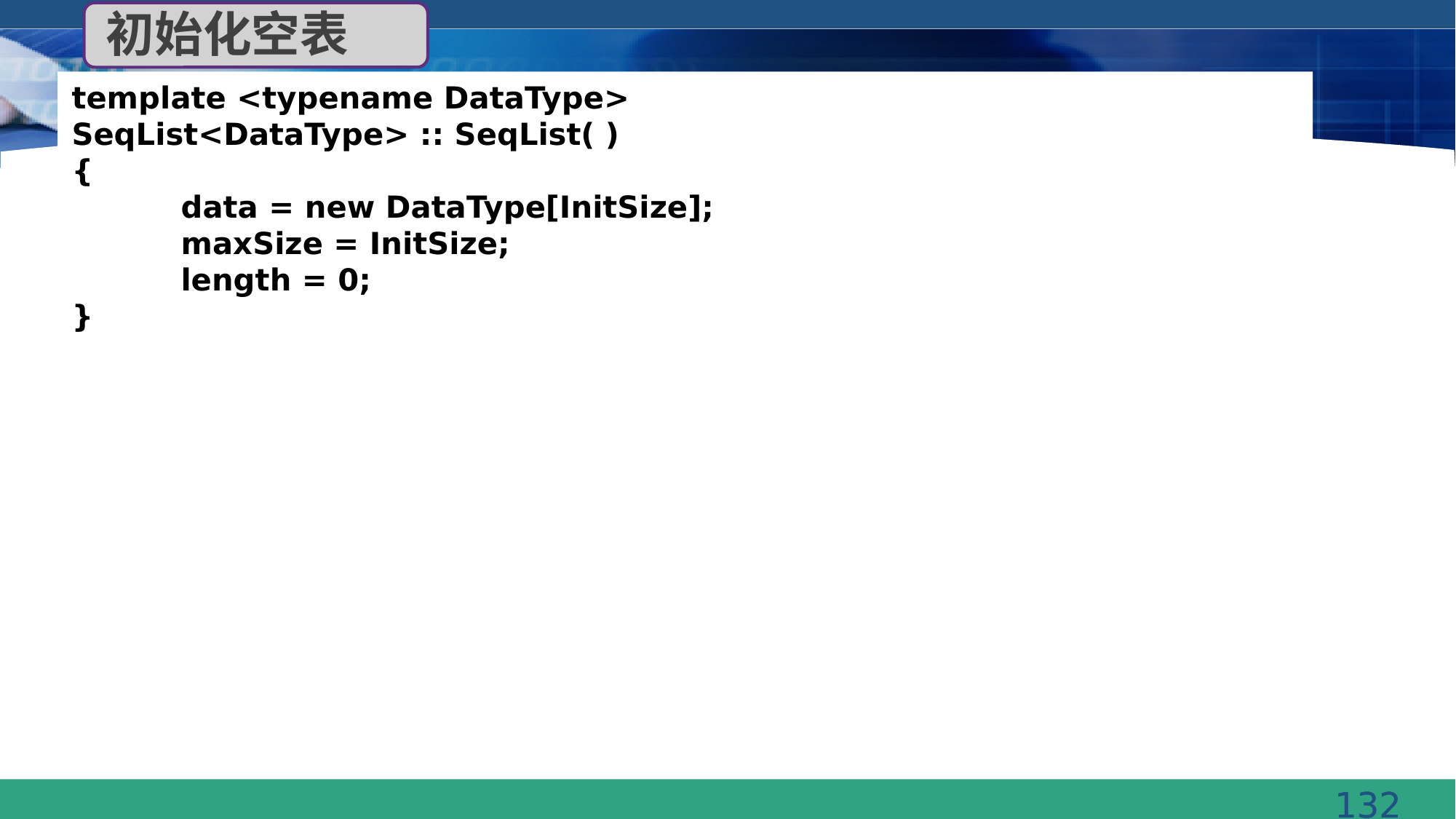

初始化空表

template <typename DataType>
SeqList<DataType> :: SeqList( )
{
	data = new DataType[InitSize];
	maxSize = InitSize;
	length = 0;
}